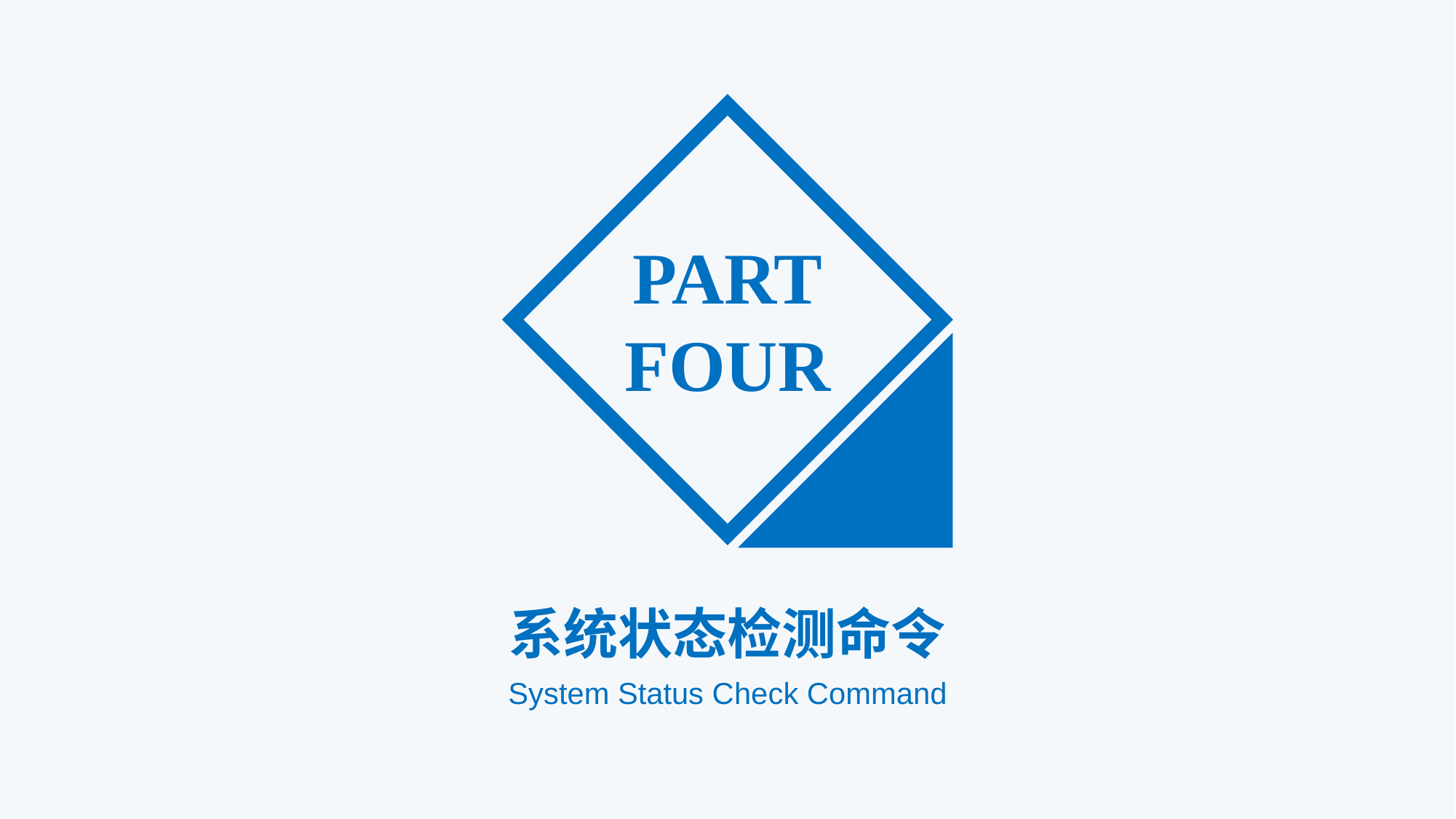

PART
FOUR

系统状态检测命令
System Status Check Command